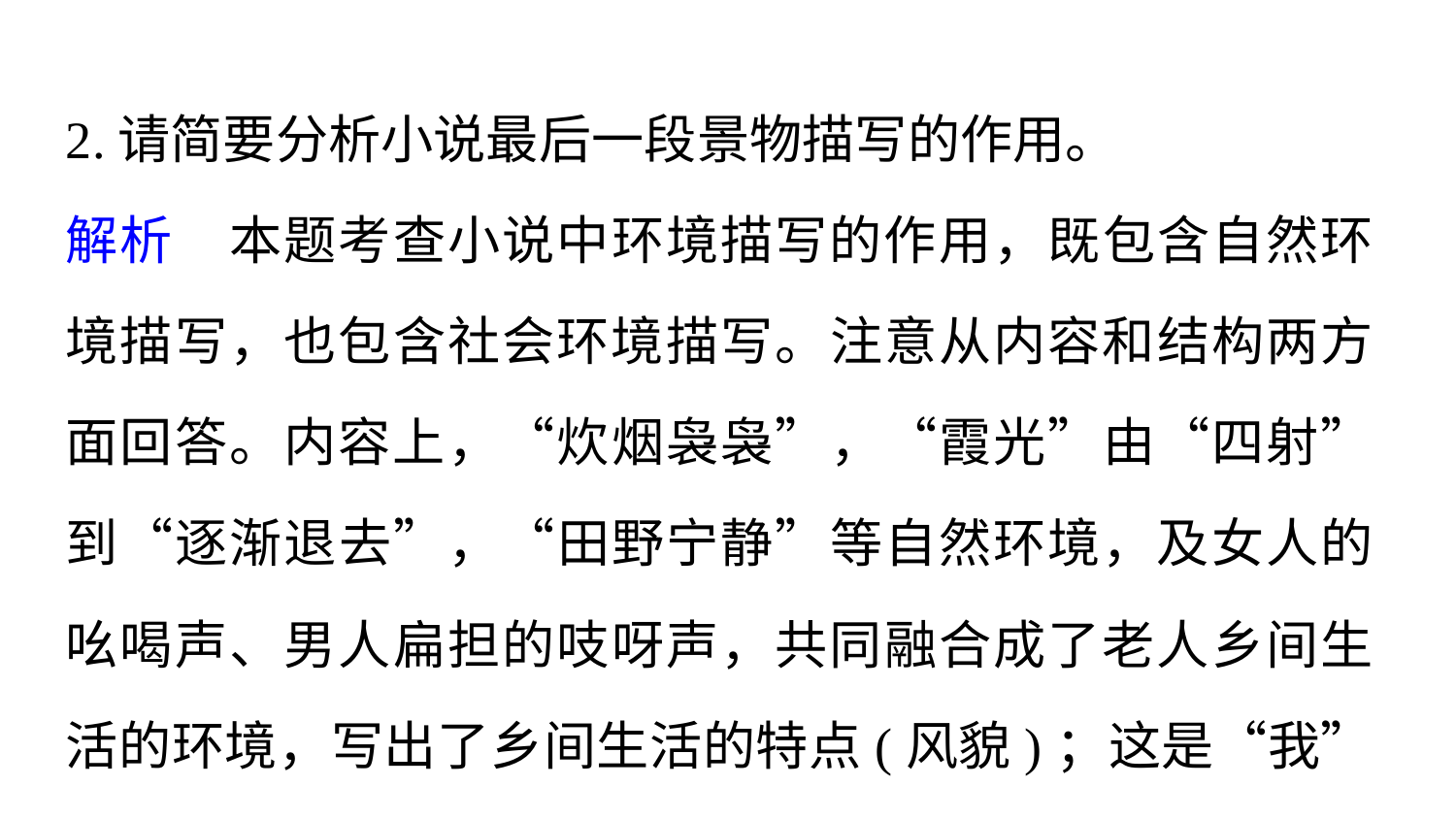

2.请简要分析小说最后一段景物描写的作用。
解析　本题考查小说中环境描写的作用，既包含自然环境描写，也包含社会环境描写。注意从内容和结构两方面回答。内容上，“炊烟袅袅”，“霞光”由“四射”到“逐渐退去”，“田野宁静”等自然环境，及女人的吆喝声、男人扁担的吱呀声，共同融合成了老人乡间生活的环境，写出了乡间生活的特点(风貌)；这是“我”听